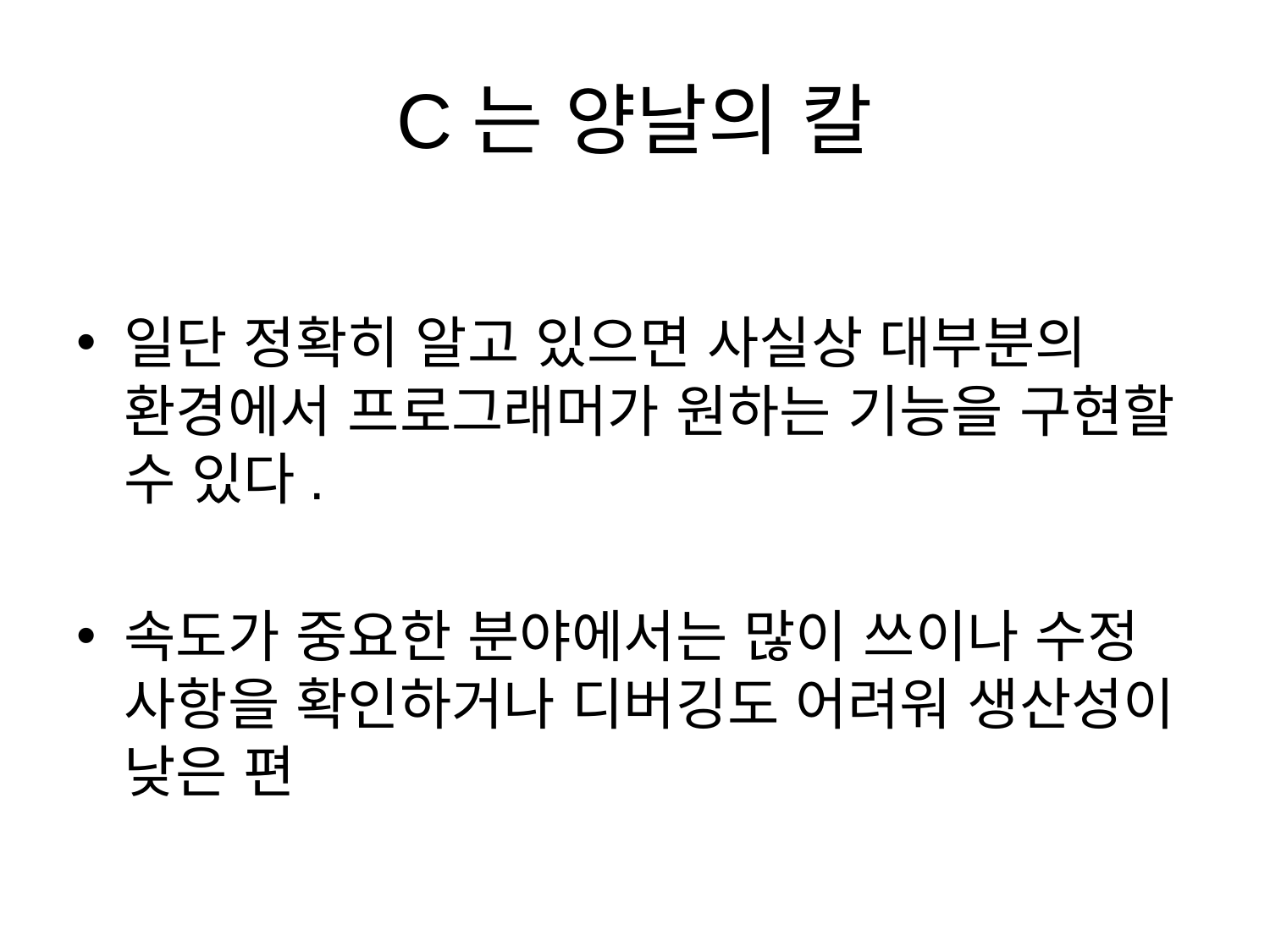

# C는 양날의 칼

일단 정확히 알고 있으면 사실상 대부분의 환경에서 프로그래머가 원하는 기능을 구현할 수 있다.

속도가 중요한 분야에서는 많이 쓰이나 수정 사항을 확인하거나 디버깅도 어려워 생산성이 낮은 편